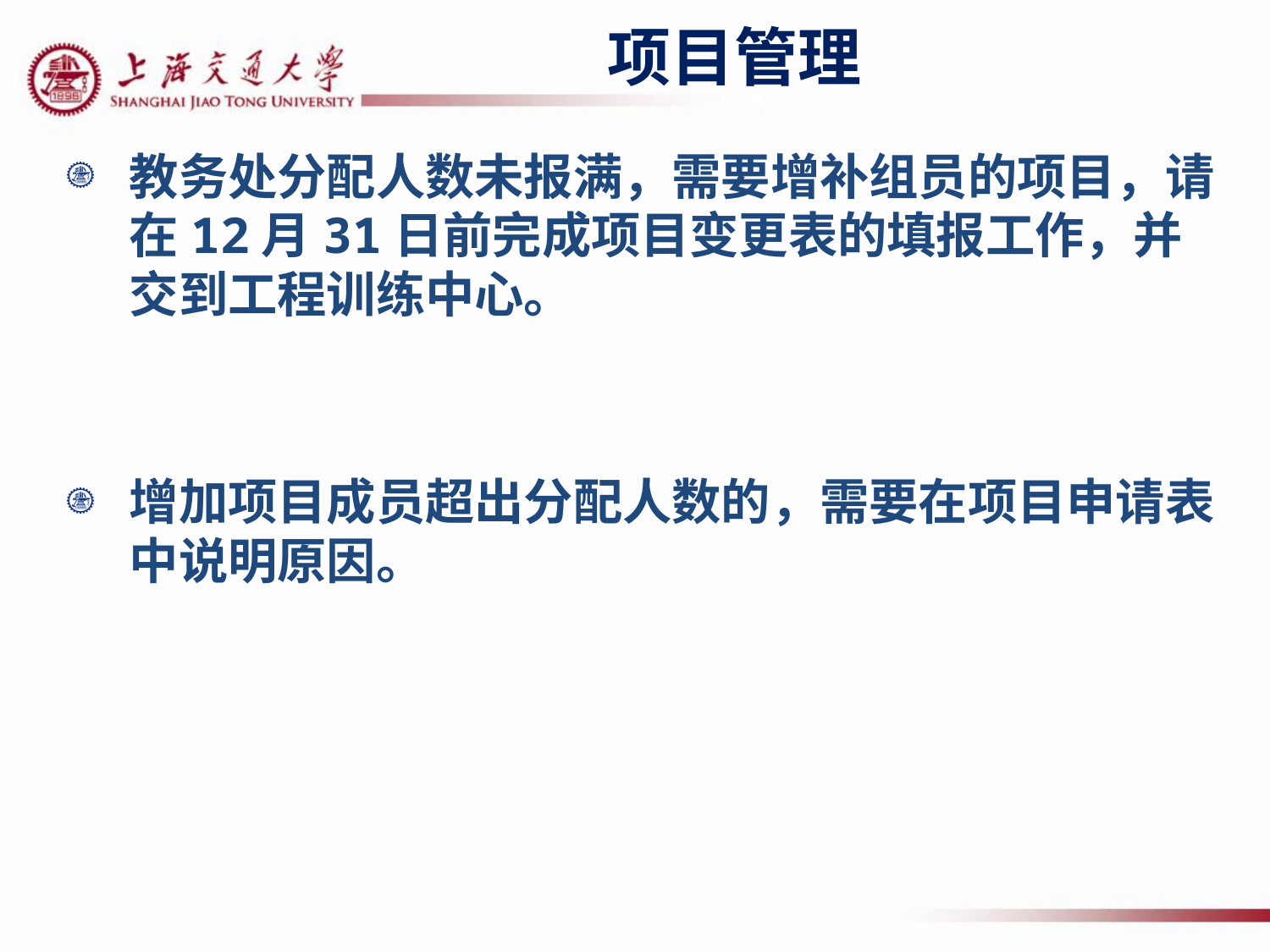

# 项目管理
教务处分配人数未报满，需要增补组员的项目，请在12月31日前完成项目变更表的填报工作，并交到工程训练中心。

增加项目成员超出分配人数的，需要在项目申请表中说明原因。